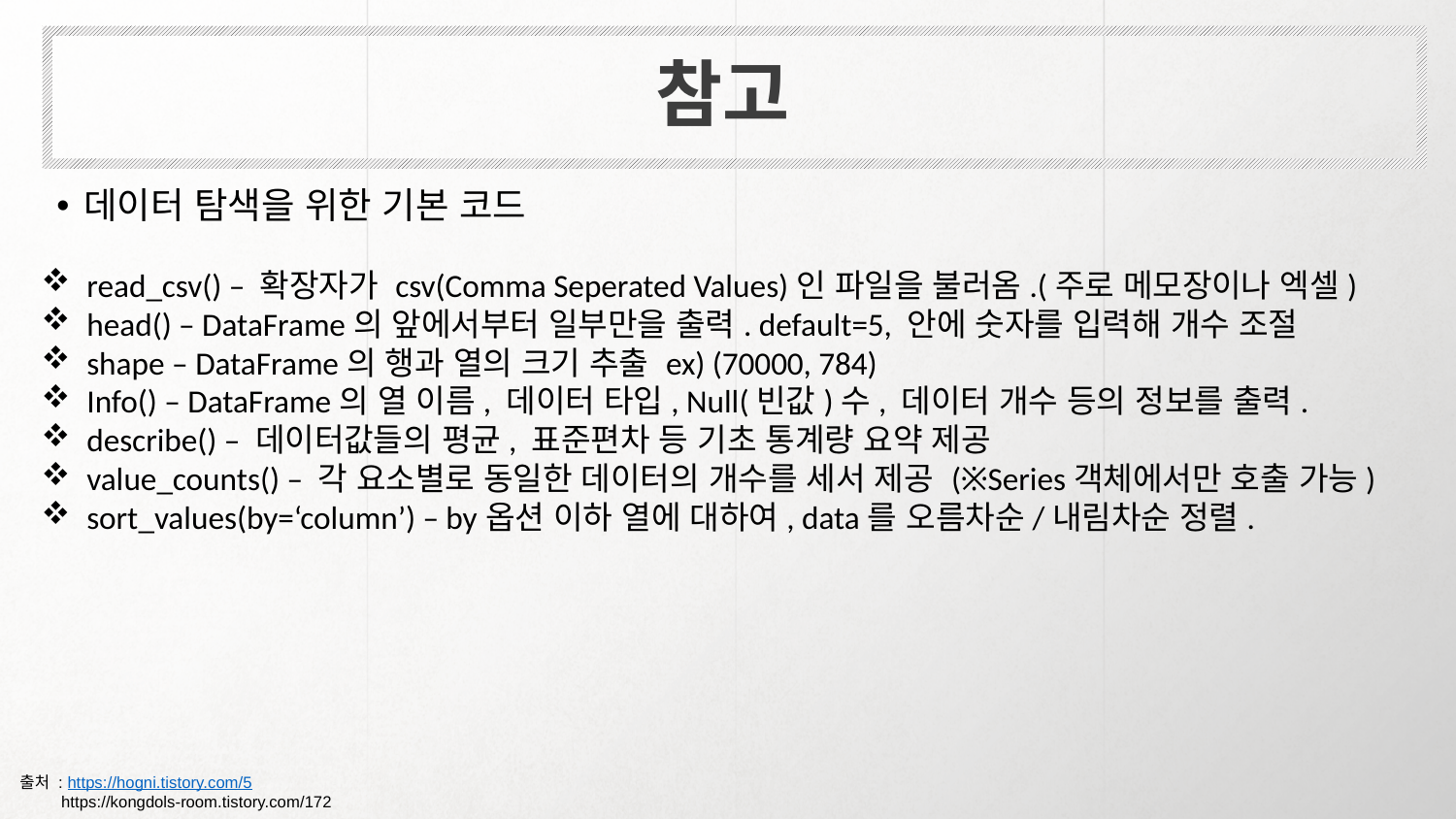

참고
데이터 탐색을 위한 기본 코드
read_csv() – 확장자가 csv(Comma Seperated Values)인 파일을 불러옴.(주로 메모장이나 엑셀)
head() – DataFrame의 앞에서부터 일부만을 출력. default=5, 안에 숫자를 입력해 개수 조절
shape – DataFrame의 행과 열의 크기 추출 ex) (70000, 784)
Info() – DataFrame의 열 이름, 데이터 타입, Null(빈값)수, 데이터 개수 등의 정보를 출력.
describe() – 데이터값들의 평균, 표준편차 등 기초 통계량 요약 제공
value_counts() – 각 요소별로 동일한 데이터의 개수를 세서 제공 (※Series객체에서만 호출 가능)
sort_values(by=‘column’) – by옵션 이하 열에 대하여, data를 오름차순/내림차순 정렬.
출처 : https://hogni.tistory.com/5
         https://kongdols-room.tistory.com/172